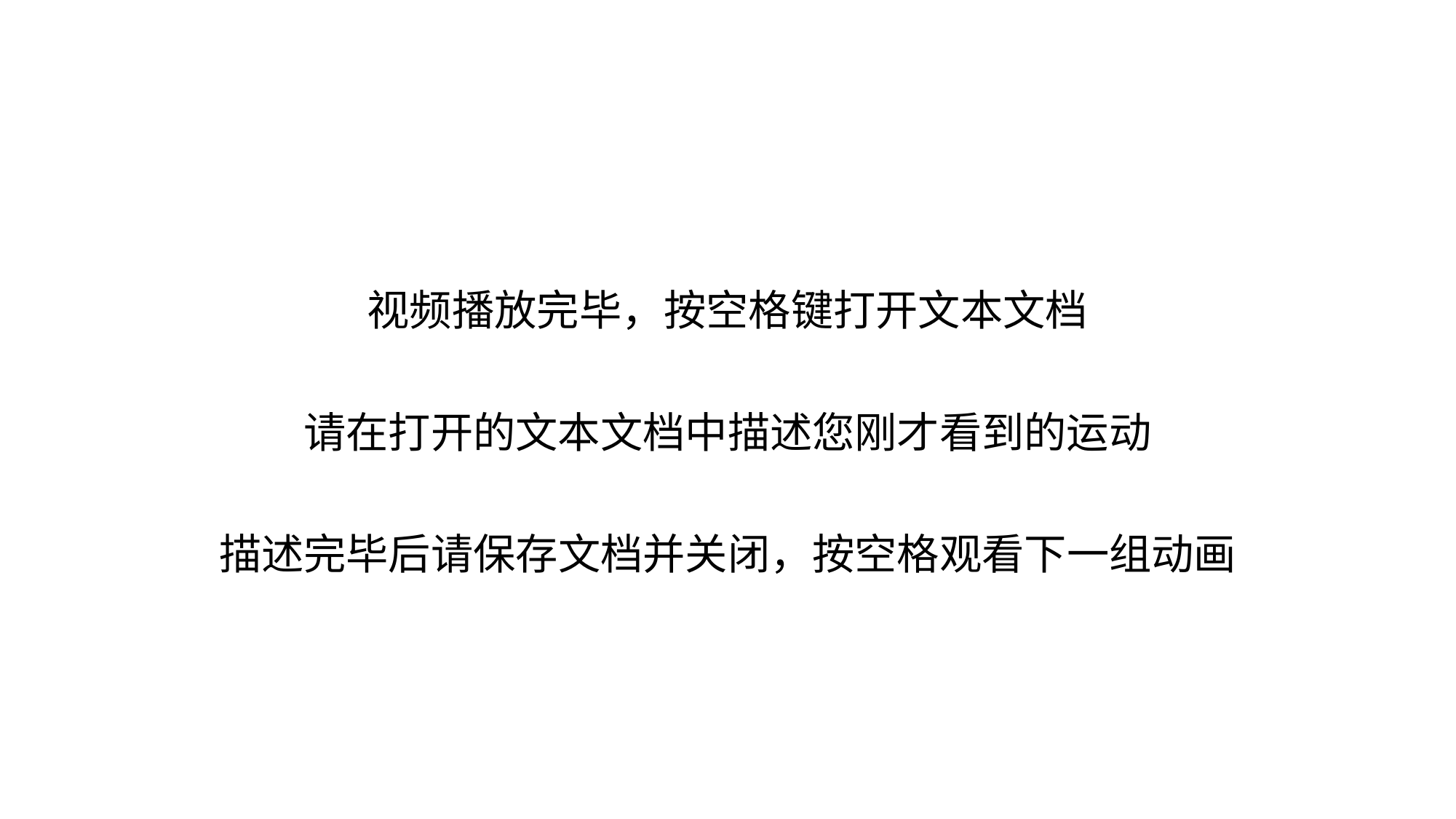

视频播放完毕，按空格键打开文本文档

请在打开的文本文档中描述您刚才看到的运动

描述完毕后请保存文档并关闭，按空格观看下一组动画